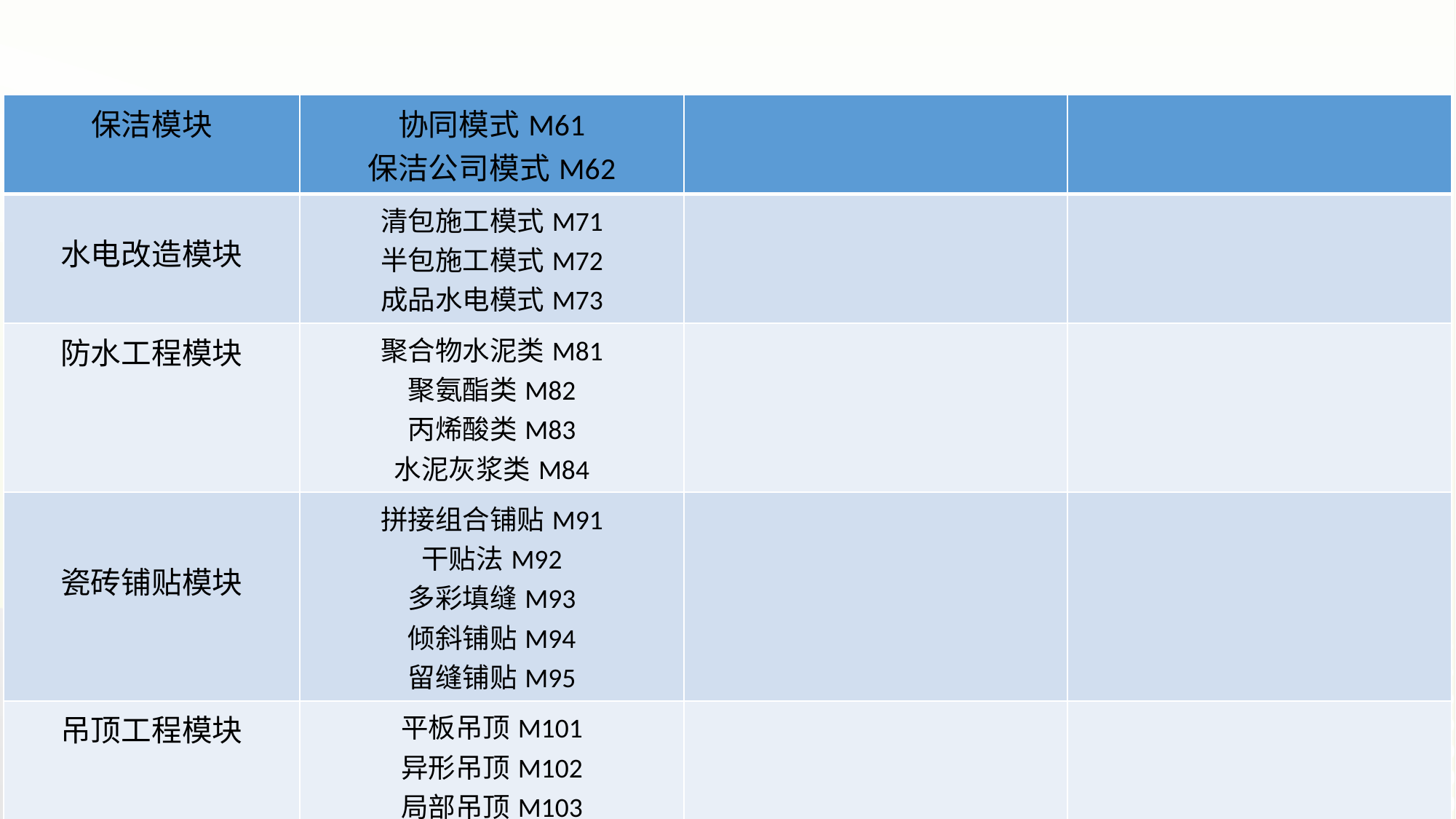

| 保洁模块 | 协同模式M61 保洁公司模式M62 |  |  |
| --- | --- | --- | --- |
| 水电改造模块 | 清包施工模式M71 半包施工模式M72 成品水电模式M73 |  |  |
| 防水工程模块 | 聚合物水泥类M81 聚氨酯类M82 丙烯酸类M83 水泥灰浆类M84 |  |  |
| 瓷砖铺贴模块 | 拼接组合铺贴M91 干贴法M92 多彩填缝M93 倾斜铺贴M94 留缝铺贴M95 |  |  |
| 吊顶工程模块 | 平板吊顶M101 异形吊顶M102 局部吊顶M103 格栅式吊顶M104 藻井式吊顶M105 |  |  |